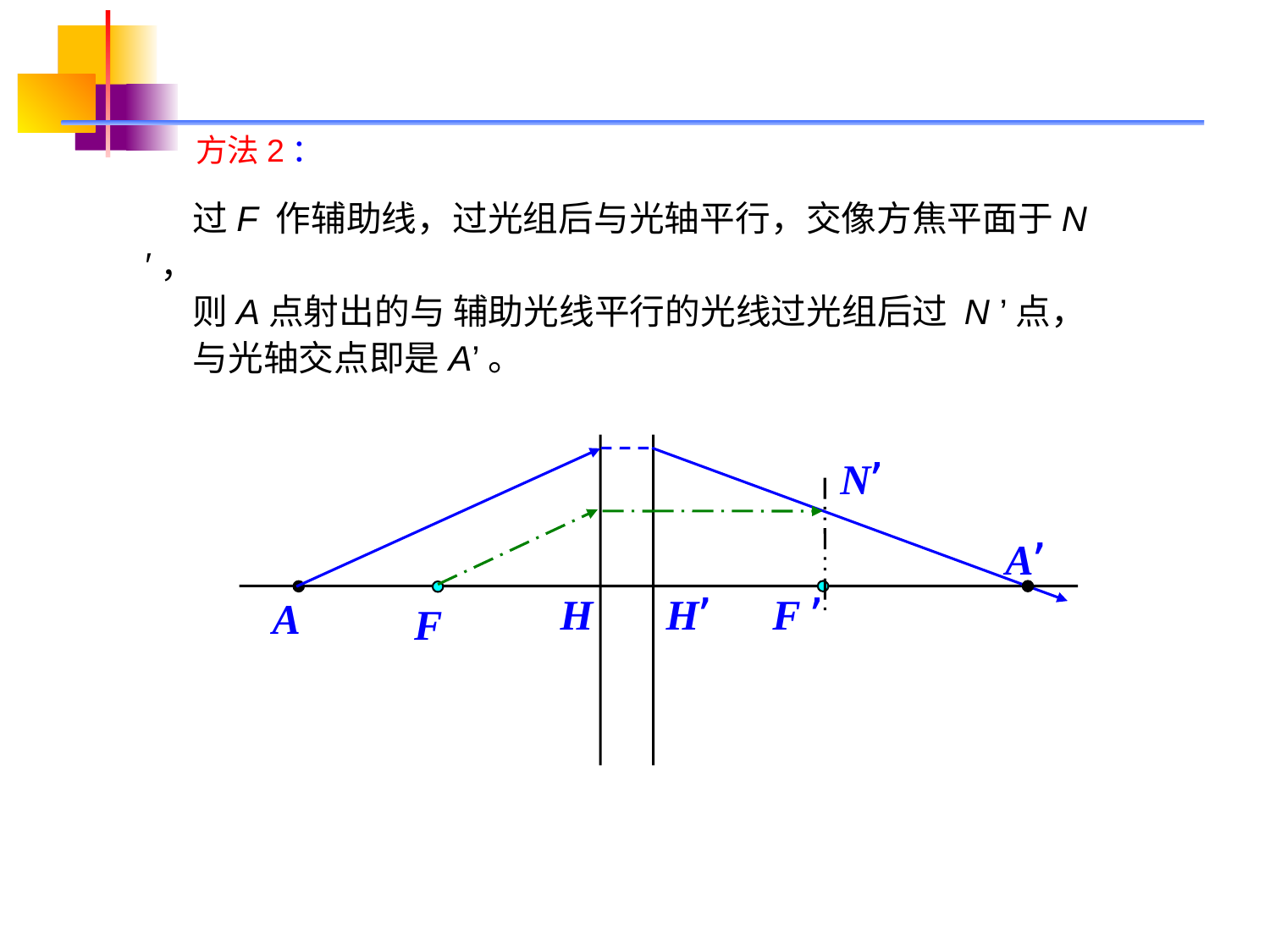

方法2：
     过F 作辅助线，过光组后与光轴平行，交像方焦平面于N ′，
     则A点射出的与 辅助光线平行的光线过光组后过 N ’点，
     与光轴交点即是A’。

N’

A’

H
H’
F ’

A
F